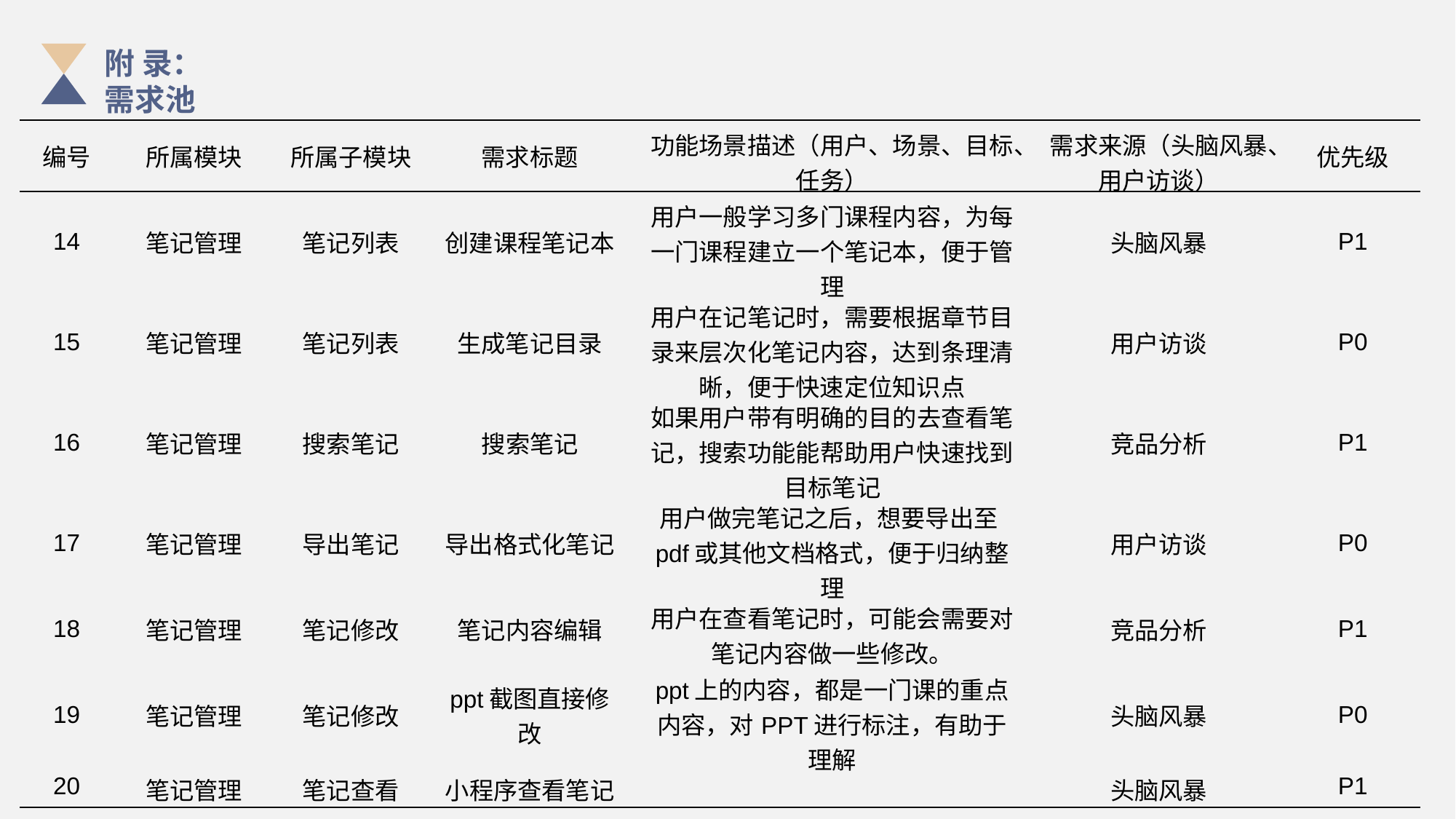

附 录：
需求池

| 编号 | 所属模块 | 所属子模块 | 需求标题 | 功能场景描述（用户、场景、目标、任务） | 需求来源（头脑风暴、用户访谈） | 优先级 |
| --- | --- | --- | --- | --- | --- | --- |
| 14 | 笔记管理 | 笔记列表 | 创建课程笔记本 | 用户一般学习多门课程内容，为每一门课程建立一个笔记本，便于管理 | 头脑风暴 | P1 |
| 15 | 笔记管理 | 笔记列表 | 生成笔记目录 | 用户在记笔记时，需要根据章节目录来层次化笔记内容，达到条理清晰，便于快速定位知识点 | 用户访谈 | P0 |
| 16 | 笔记管理 | 搜索笔记 | 搜索笔记 | 如果用户带有明确的目的去查看笔记，搜索功能能帮助用户快速找到目标笔记 | 竞品分析 | P1 |
| 17 | 笔记管理 | 导出笔记 | 导出格式化笔记 | 用户做完笔记之后，想要导出至pdf或其他文档格式，便于归纳整理 | 用户访谈 | P0 |
| 18 | 笔记管理 | 笔记修改 | 笔记内容编辑 | 用户在查看笔记时，可能会需要对笔记内容做一些修改。 | 竞品分析 | P1 |
| 19 | 笔记管理 | 笔记修改 | ppt截图直接修改 | ppt上的内容，都是一门课的重点内容，对PPT进行标注，有助于理解 | 头脑风暴 | P0 |
| 20 | 笔记管理 | 笔记查看 | 小程序查看笔记 |  | 头脑风暴 | P1 |